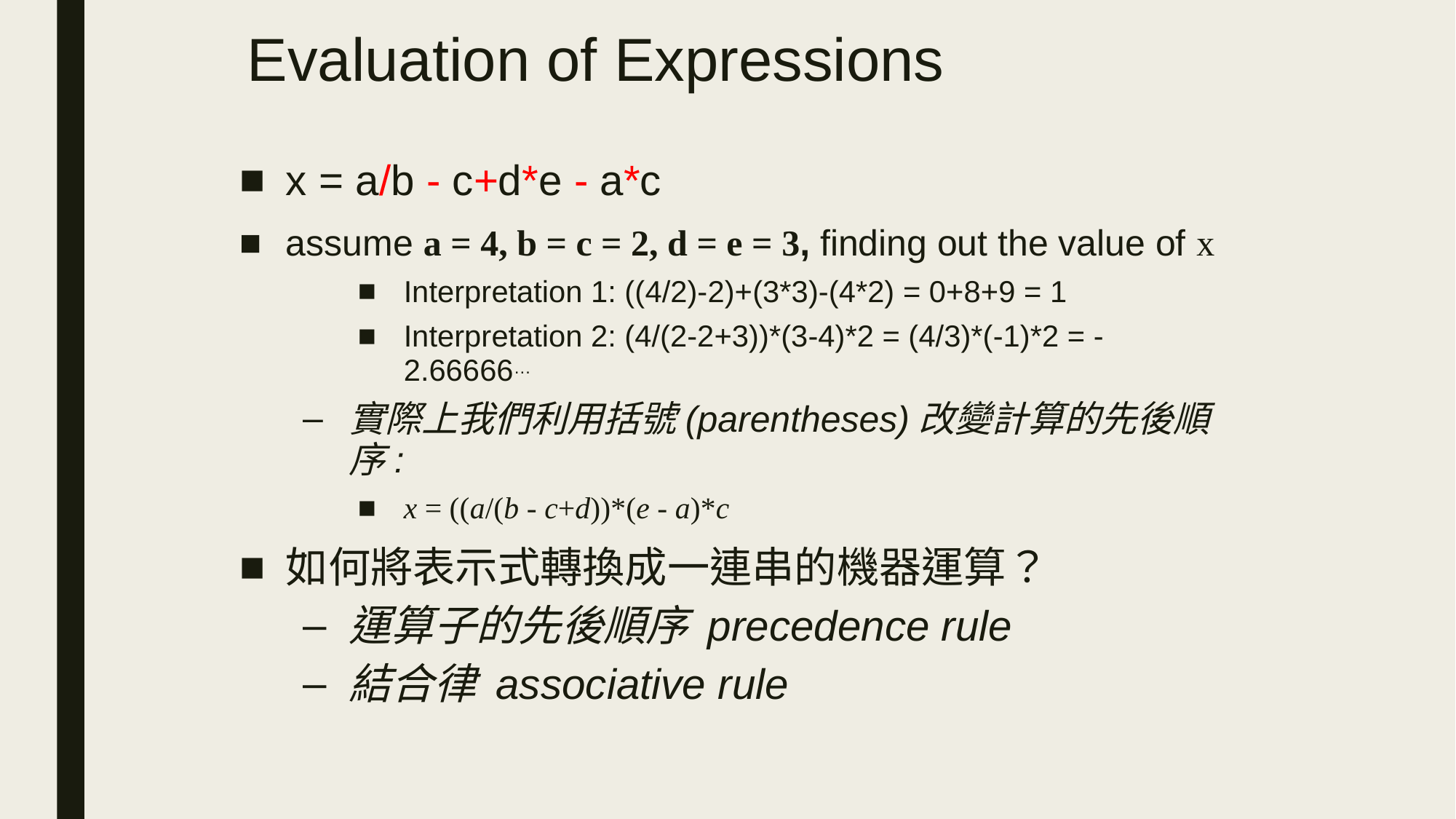

# Evaluation of Expressions
x = a/b - c+d*e - a*c
assume a = 4, b = c = 2, d = e = 3, finding out the value of x
Interpretation 1: ((4/2)-2)+(3*3)-(4*2) = 0+8+9 = 1
Interpretation 2: (4/(2-2+3))*(3-4)*2 = (4/3)*(-1)*2 = -2.66666…
實際上我們利用括號(parentheses)改變計算的先後順序:
x = ((a/(b - c+d))*(e - a)*c
如何將表示式轉換成一連串的機器運算？
運算子的先後順序 precedence rule
結合律 associative rule